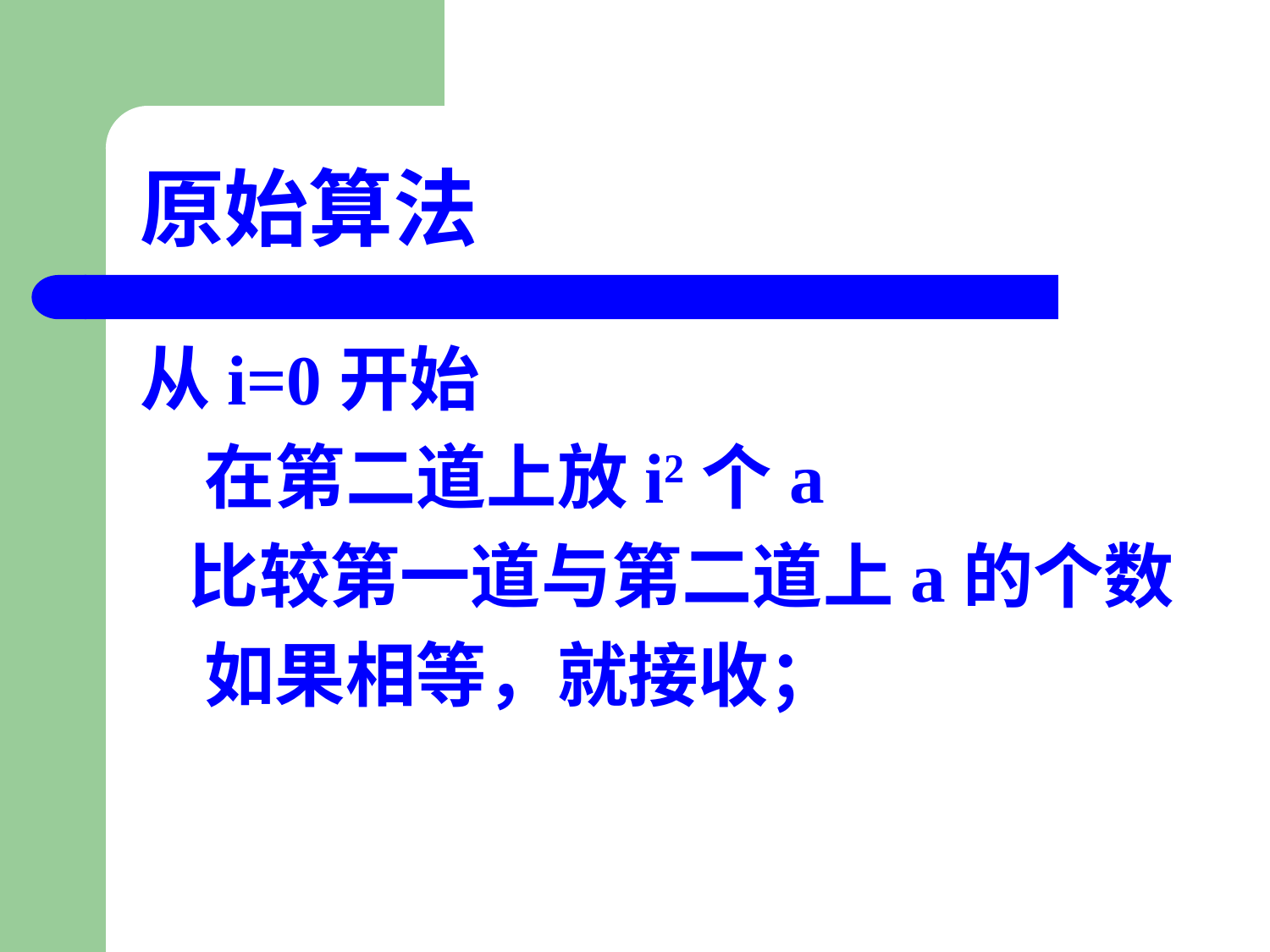

原始算法
从i=0开始
   在第二道上放i2个a
  比较第一道与第二道上a的个数
   如果相等，就接收；